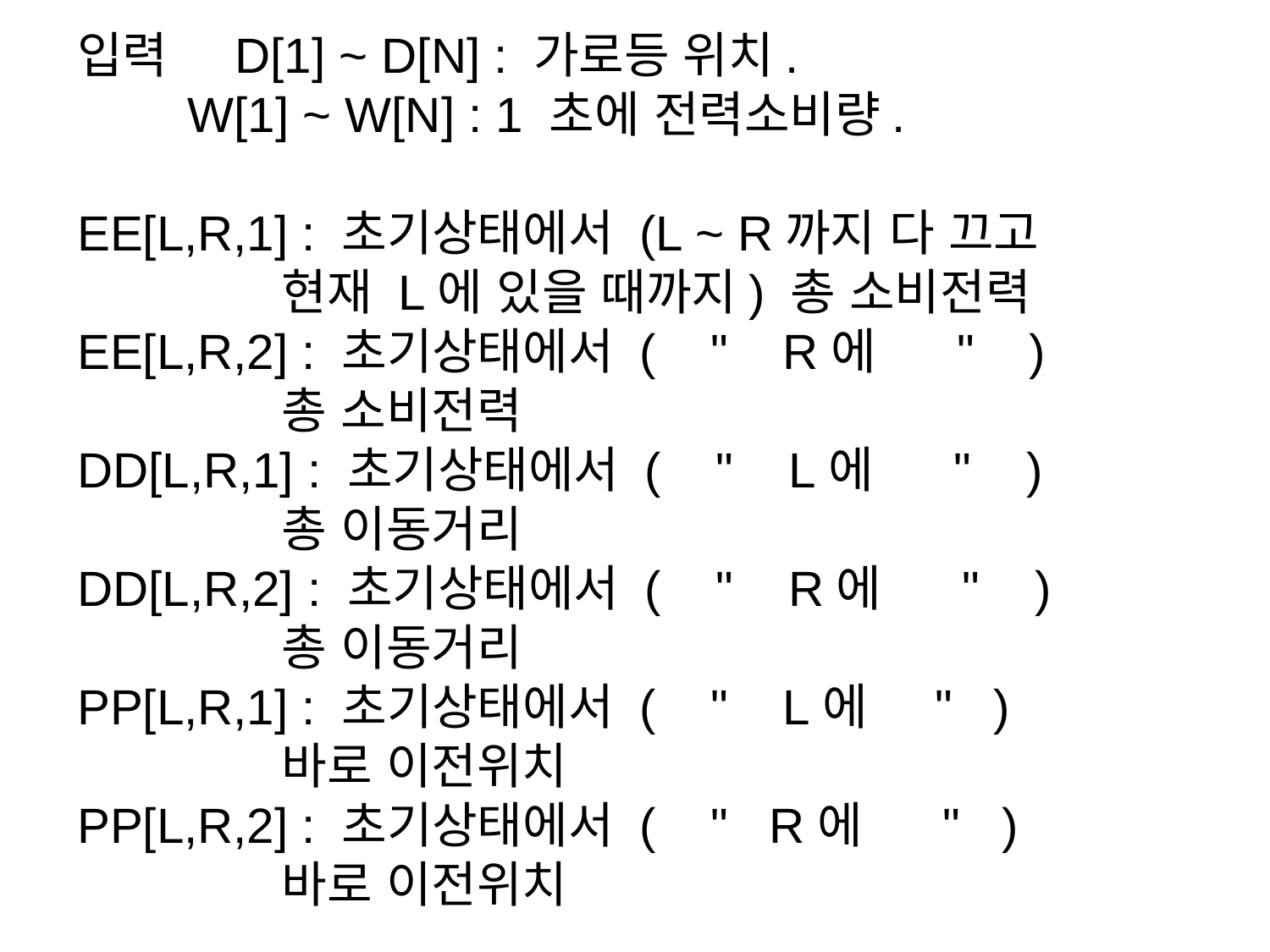

입력    D[1] ~ D[N] : 가로등 위치.
        W[1] ~ W[N] : 1 초에 전력소비량.

EE[L,R,1] : 초기상태에서 (L ~ R까지 다 끄고
              현재 L에 있을 때까지) 총 소비전력
EE[L,R,2] : 초기상태에서 (    "    R에     "    )
              총 소비전력
DD[L,R,1] : 초기상태에서 (    "    L에     "    )
              총 이동거리
DD[L,R,2] : 초기상태에서 (    "    R에     "    )
              총 이동거리
PP[L,R,1] : 초기상태에서 (    "    L에    "   )
              바로 이전위치
PP[L,R,2] : 초기상태에서 (    "   R에     "   )
              바로 이전위치